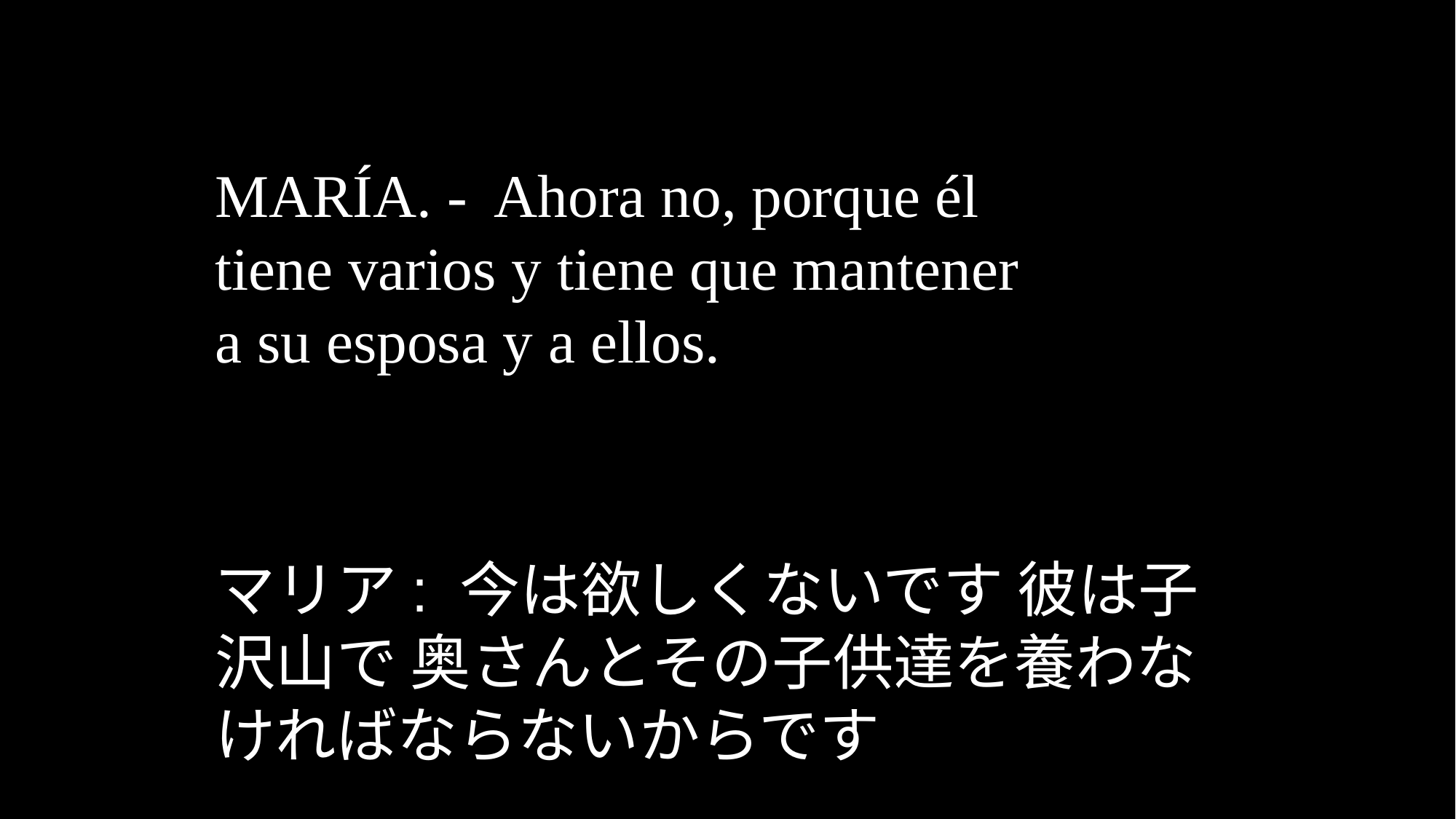

MARÍA. -  Ahora no, porque él tiene varios y tiene que mantener a su esposa y a ellos.

マリア: 今は欲しくないです 彼は子沢山で 奥さんとその子供達を養わなければならないからです